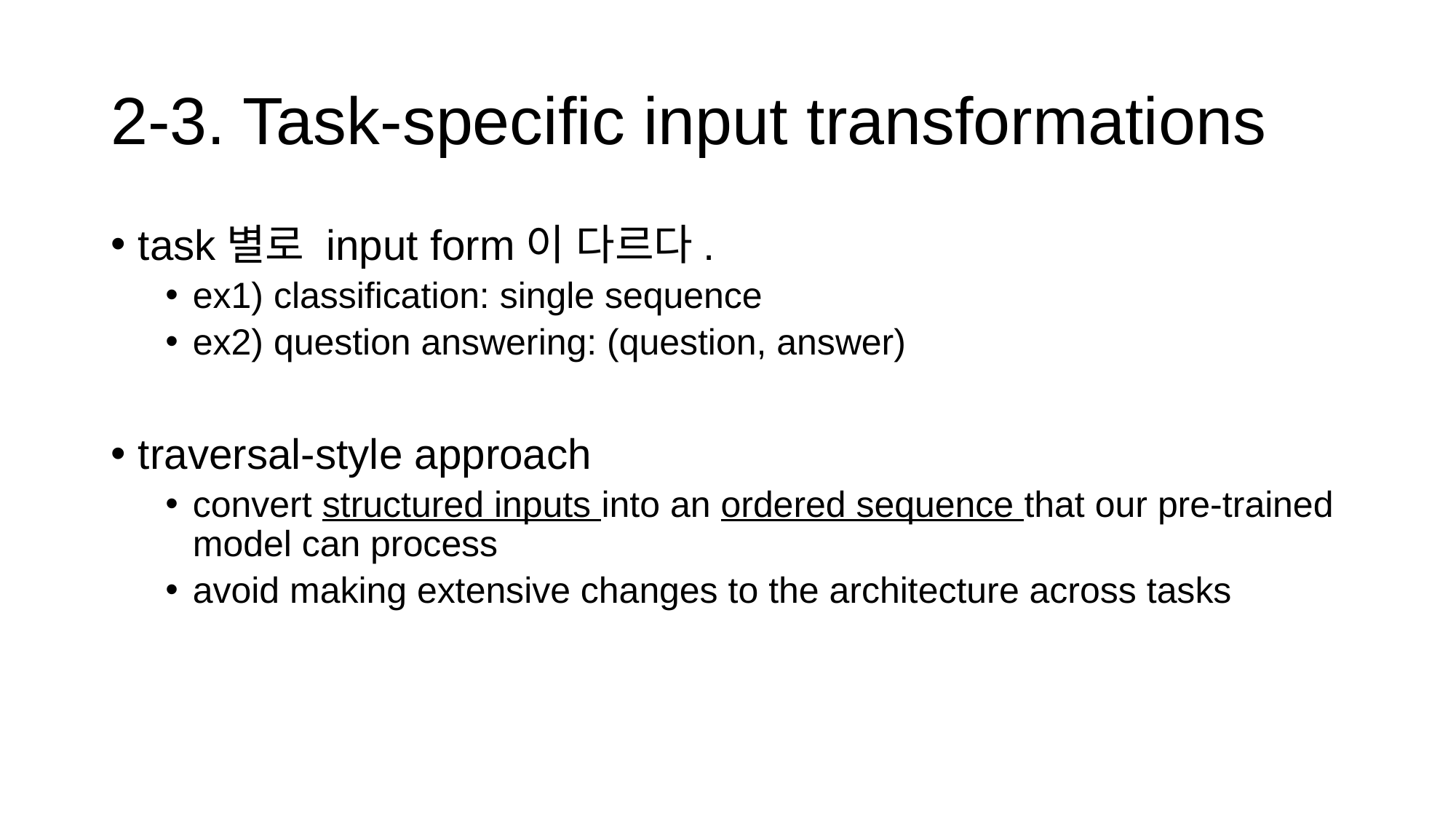

# 2-3. Task-specific input transformations
task별로 input form이 다르다.
ex1) classification: single sequence
ex2) question answering: (question, answer)

traversal-style approach
convert structured inputs into an ordered sequence that our pre-trained model can process
avoid making extensive changes to the architecture across tasks